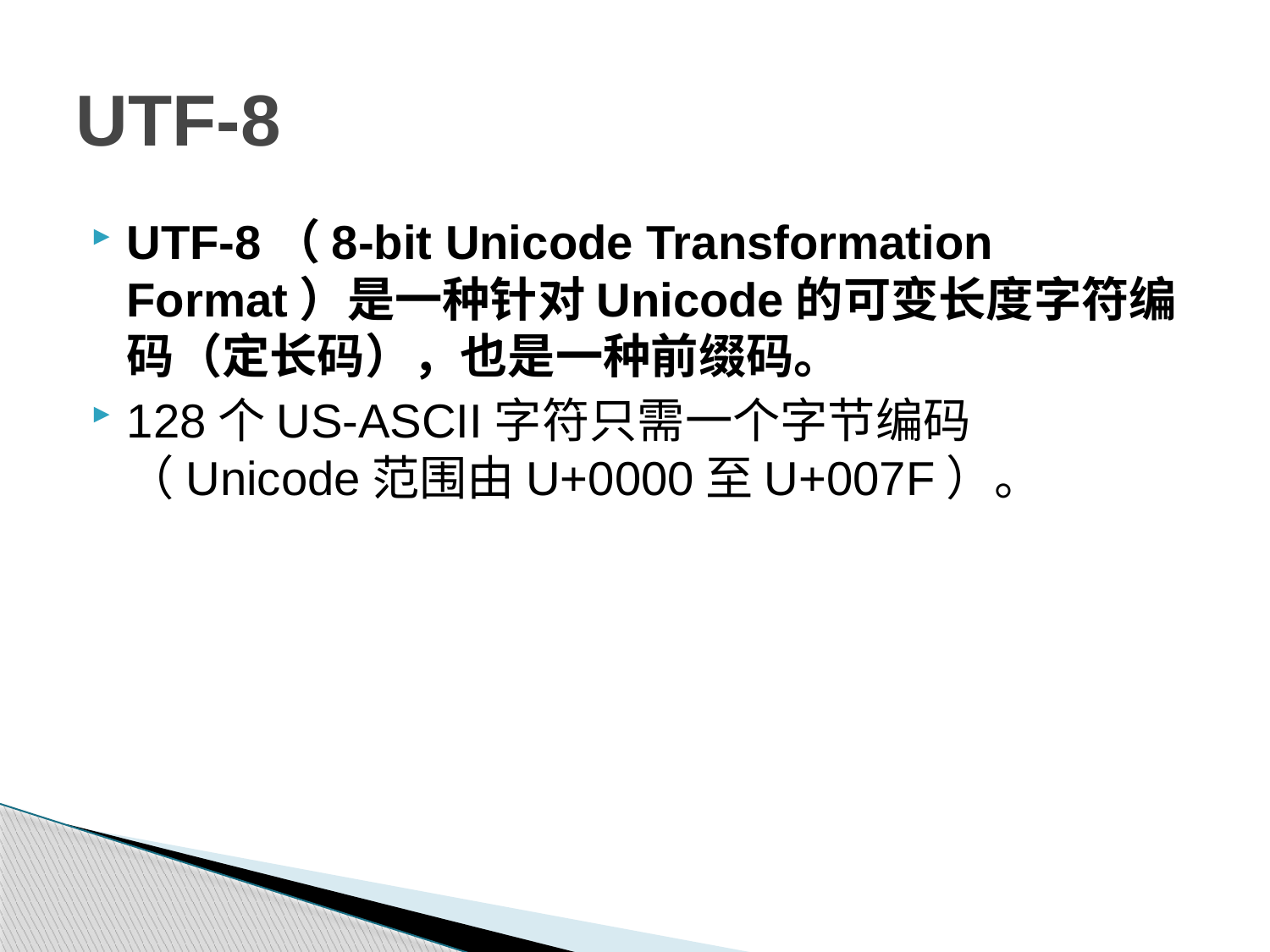

# UTF-8
UTF-8（8-bit Unicode Transformation Format）是一种针对Unicode的可变长度字符编码（定长码），也是一种前缀码。
128个US-ASCII字符只需一个字节编码（Unicode范围由U+0000至U+007F）。